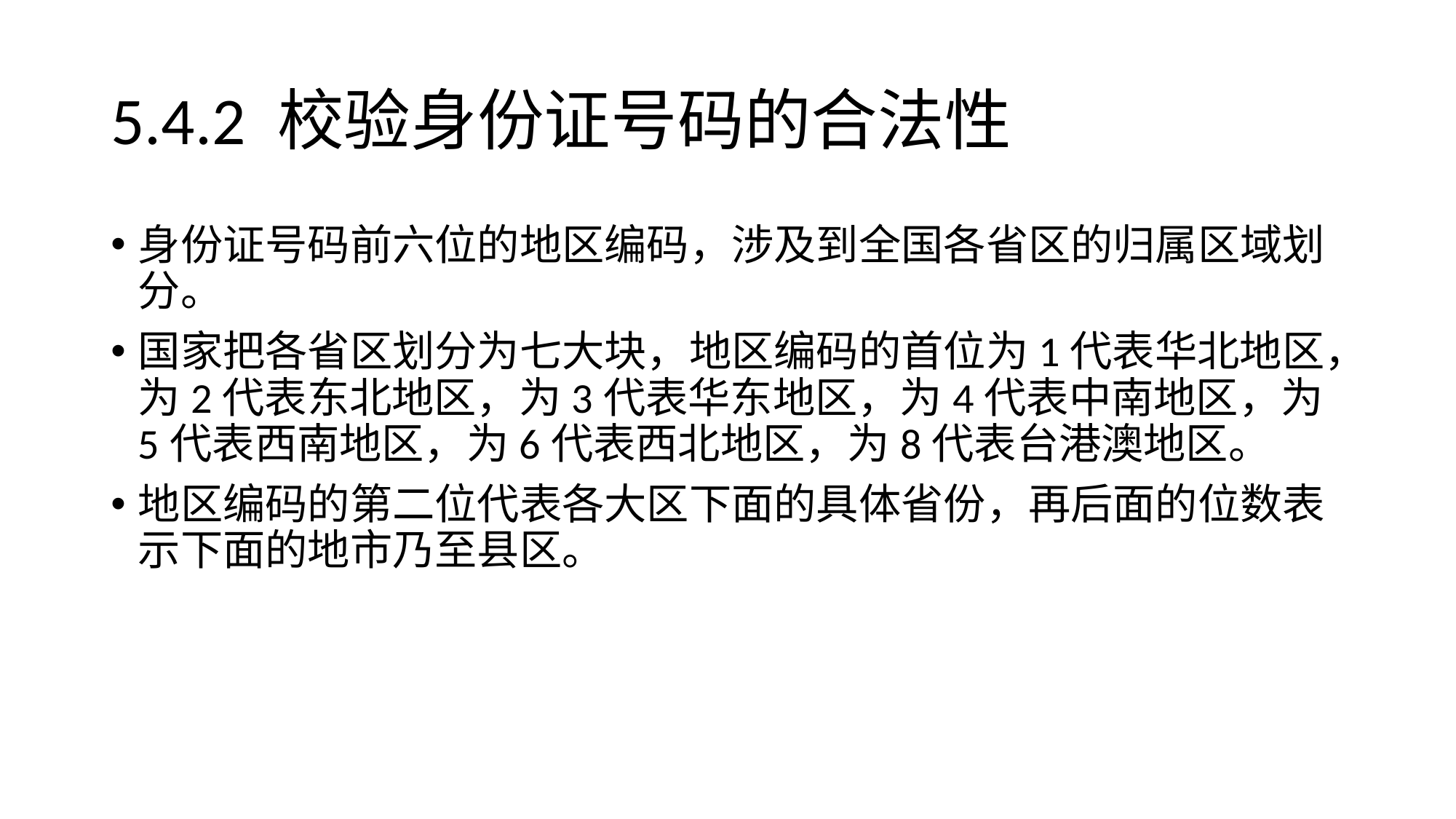

# 5.4.2 校验身份证号码的合法性
身份证号码前六位的地区编码，涉及到全国各省区的归属区域划分。
国家把各省区划分为七大块，地区编码的首位为1代表华北地区，为2代表东北地区，为3代表华东地区，为4代表中南地区，为5代表西南地区，为6代表西北地区，为8代表台港澳地区。
地区编码的第二位代表各大区下面的具体省份，再后面的位数表示下面的地市乃至县区。